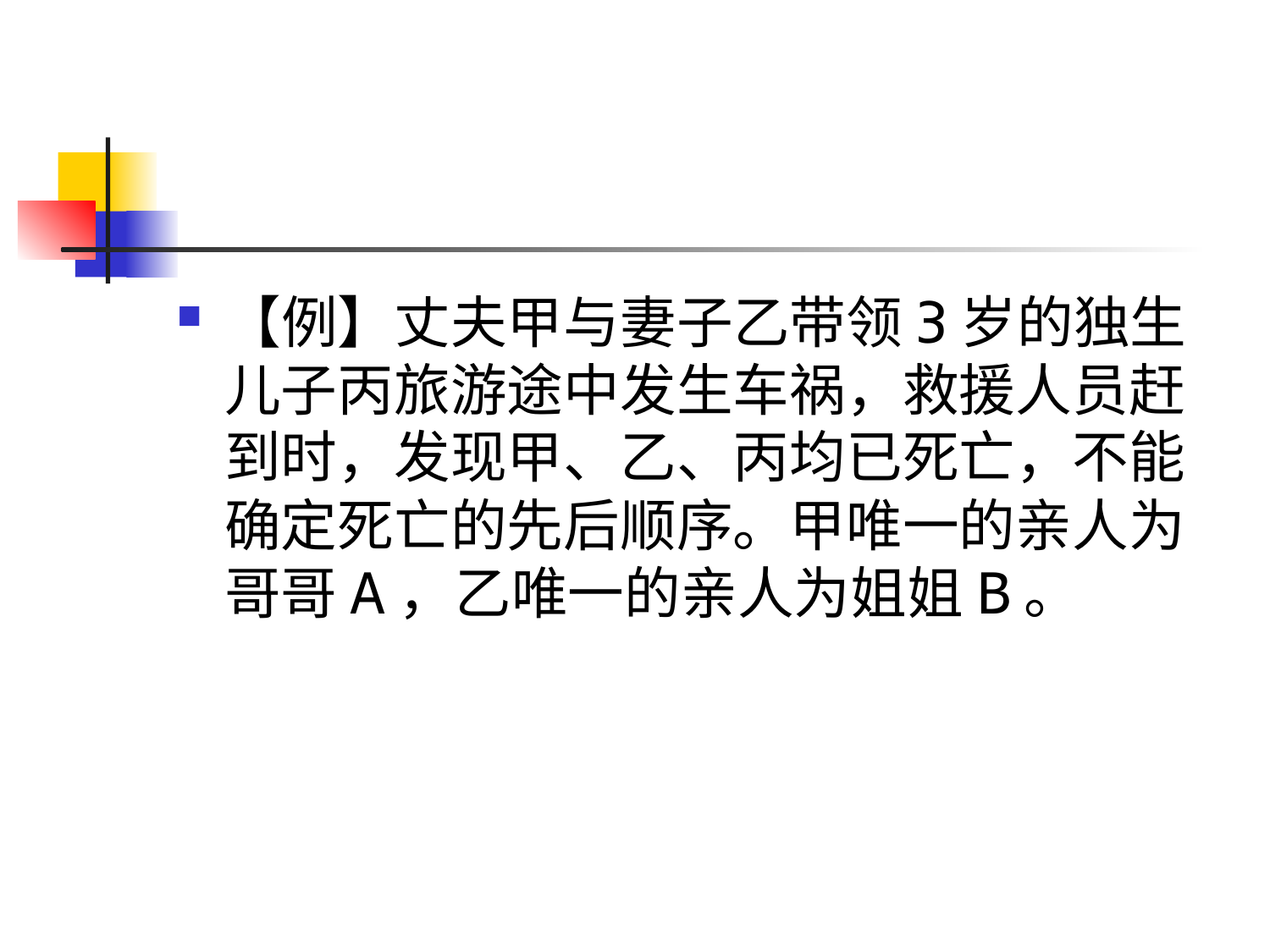

#
【例】丈夫甲与妻子乙带领3岁的独生儿子丙旅游途中发生车祸，救援人员赶到时，发现甲、乙、丙均已死亡，不能确定死亡的先后顺序。甲唯一的亲人为哥哥A，乙唯一的亲人为姐姐B。